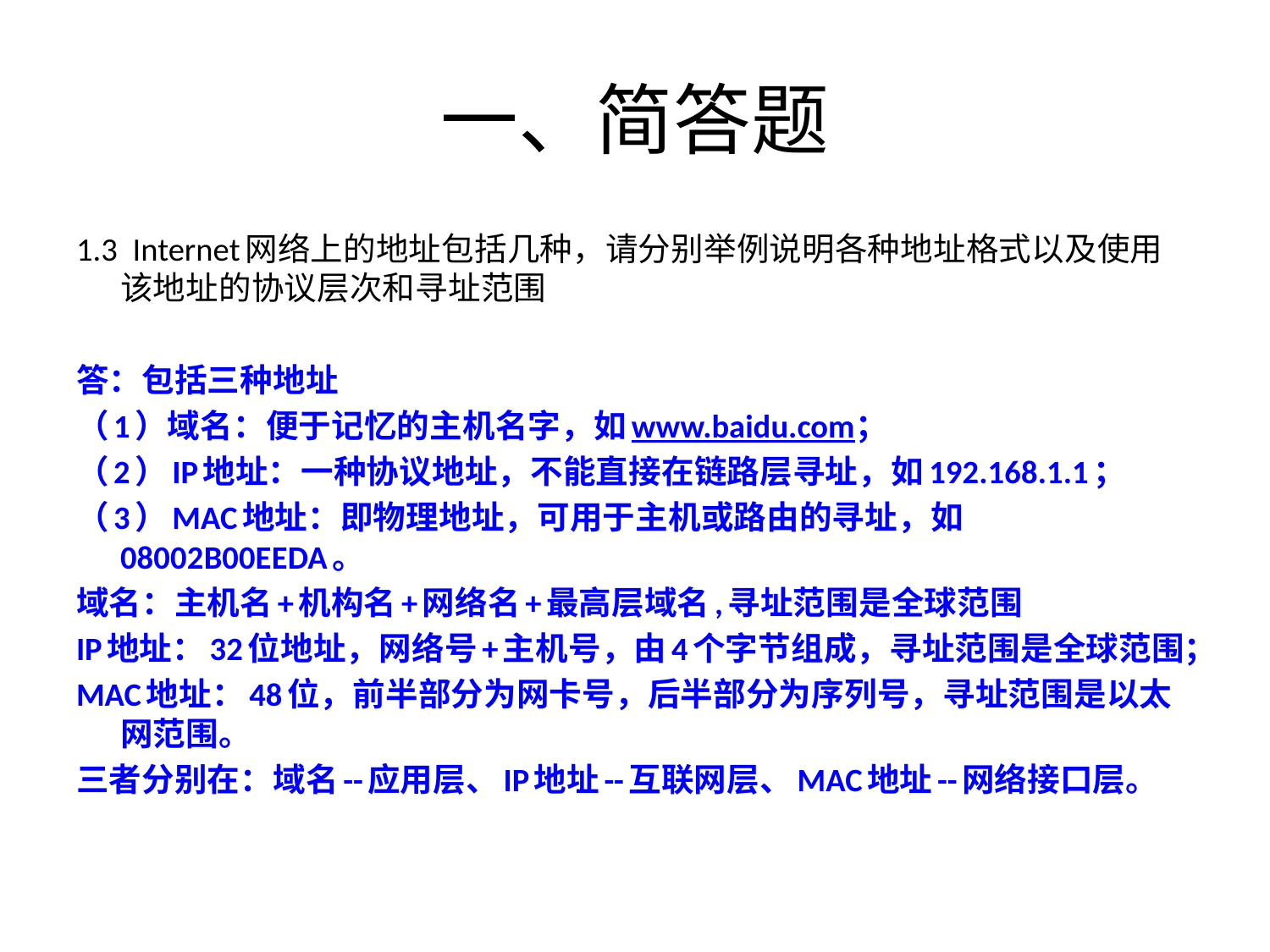

# 一、简答题
1.3  Internet网络上的地址包括几种，请分别举例说明各种地址格式以及使用该地址的协议层次和寻址范围

答：包括三种地址
（1）域名：便于记忆的主机名字，如www.baidu.com；
（2）IP地址：一种协议地址，不能直接在链路层寻址，如192.168.1.1；
（3）MAC地址：即物理地址，可用于主机或路由的寻址，如08002B00EEDA。
域名：主机名+机构名+网络名+最高层域名,寻址范围是全球范围
IP地址：32位地址，网络号+主机号，由4个字节组成，寻址范围是全球范围；
MAC地址：48位，前半部分为网卡号，后半部分为序列号，寻址范围是以太网范围。
三者分别在：域名--应用层、IP地址--互联网层、MAC地址--网络接口层。